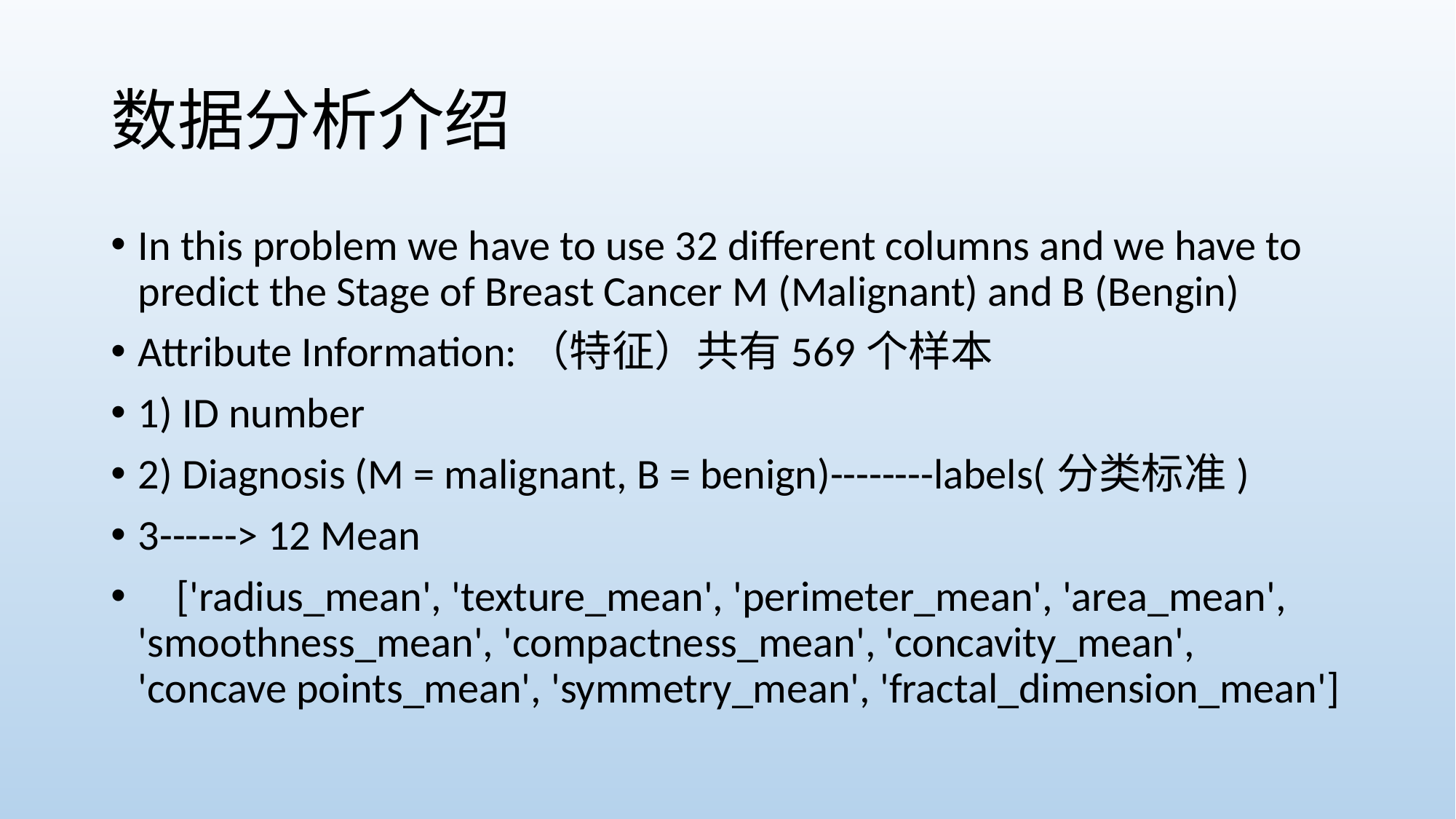

# 数据分析介绍
In this problem we have to use 32 different columns and we have to predict the Stage of Breast Cancer M (Malignant) and B (Bengin)
Attribute Information:（特征）共有569个样本
1) ID number
2) Diagnosis (M = malignant, B = benign)--------labels(分类标准)
3------> 12 Mean
    ['radius_mean', 'texture_mean', 'perimeter_mean', 'area_mean', 'smoothness_mean', 'compactness_mean', 'concavity_mean', 'concave points_mean', 'symmetry_mean', 'fractal_dimension_mean']